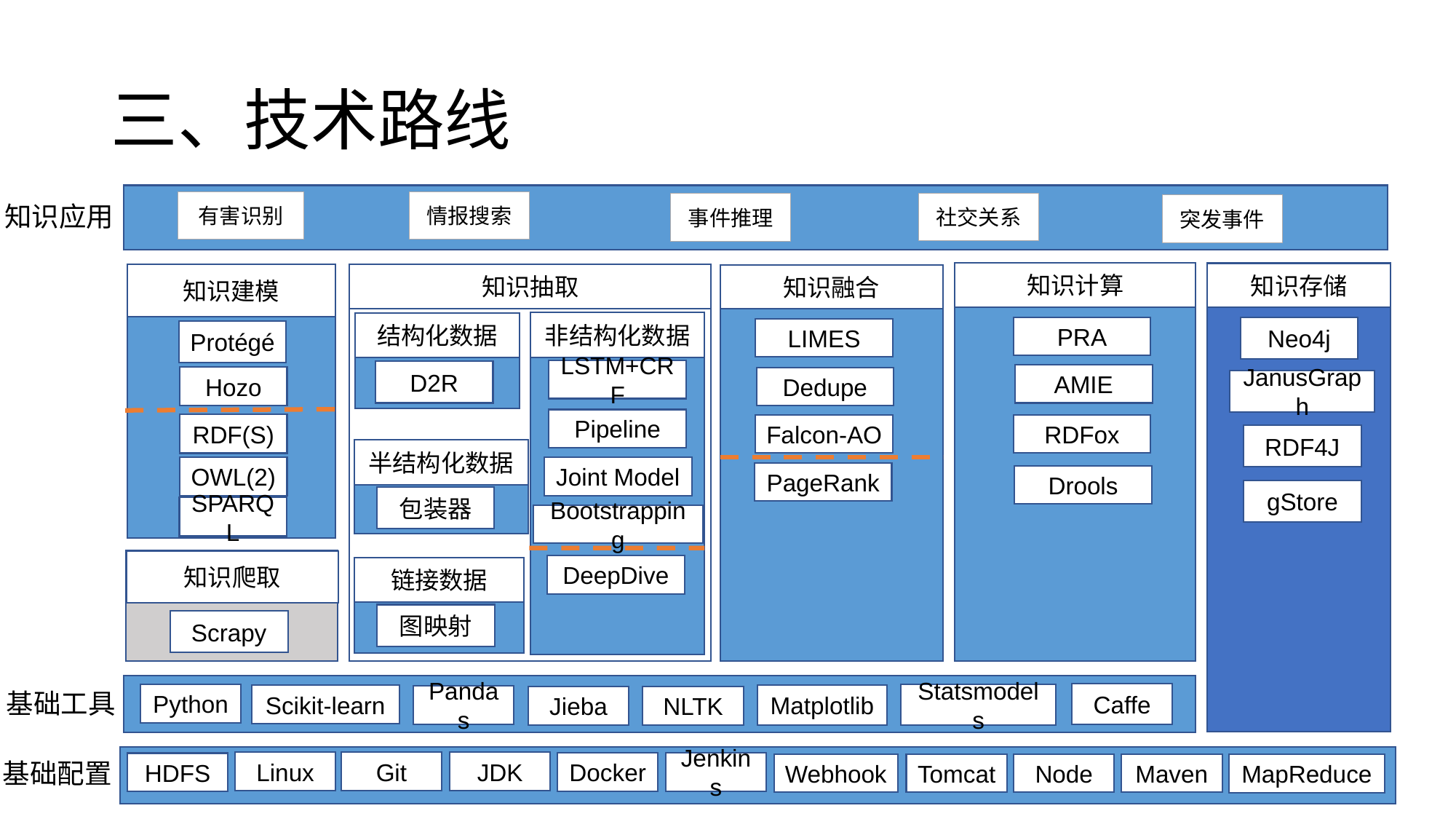

# 三、技术路线

情报搜索
有害识别
社交关系
事件推理
知识应用
突发事件
知识计算

知识存储
知识抽取
知识建模
知识融合

非结构化数据
结构化数据

Neo4j
PRA
LIMES
Protégé
LSTM+CRF
D2R
AMIE
Hozo
Dedupe
JanusGraph
Pipeline
RDF(S)
RDFox
Falcon-AO
RDF4J
半结构化数据

OWL(2)
Joint Model
PageRank
Drools
gStore
包装器
SPARQL
Bootstrapping

知识爬取
DeepDive
链接数据

图映射
Scrapy

基础工具
Caffe
Python
Statsmodels
Matplotlib
Scikit-learn
Pandas
Jieba
NLTK

基础配置
JDK
Linux
Git
Docker
Jenkins
HDFS
Tomcat
Node
Maven
Webhook
MapReduce